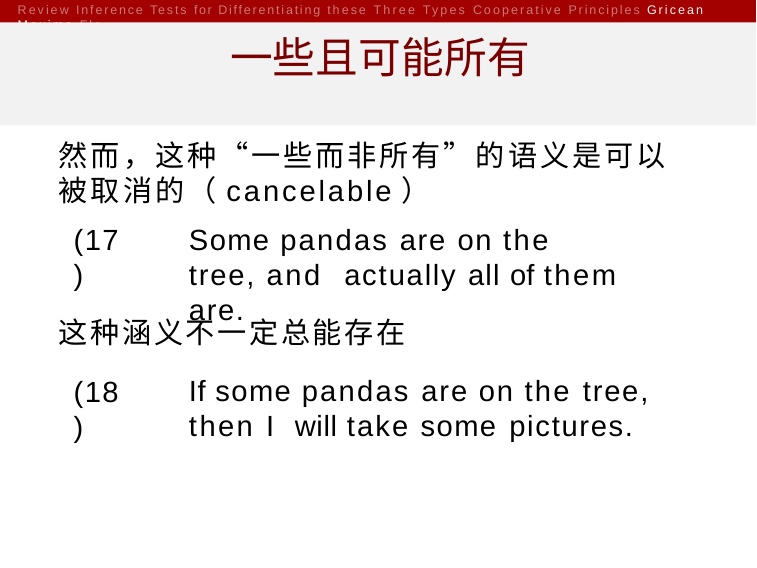

Review Inference Tests for Differentiating these Three Types Cooperative Principles Gricean Maxims Flo
# 一些且可能所有
然而，这种“一些而非所有”的语义是可以被取消的（cancelable）
(17)
Some pandas are on the tree, and  actually all of them are.
这种涵义不一定总能存在
(18)
If some pandas are on the tree, then I  will take some pictures.